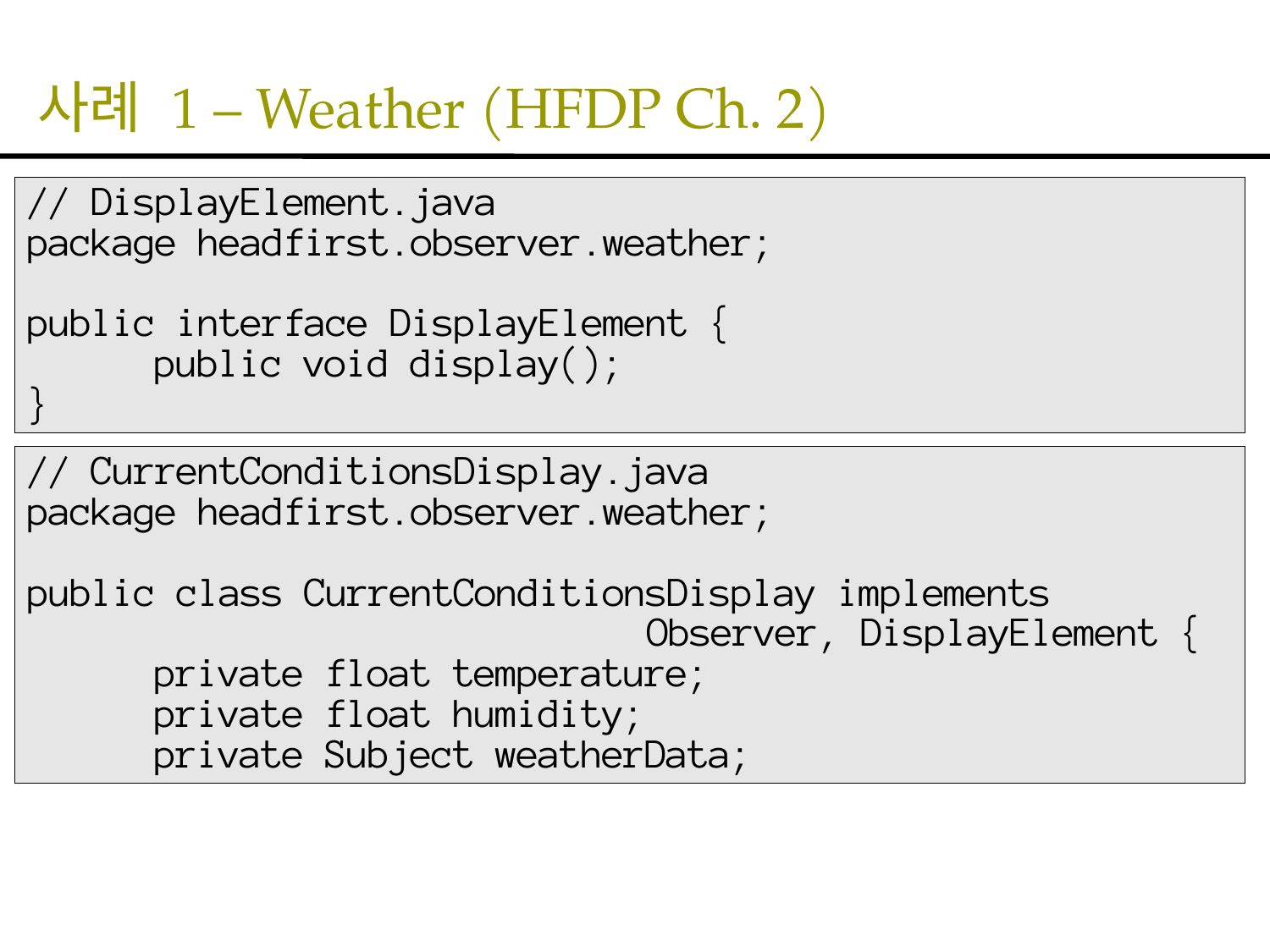

# 사례 1 – Weather (HFDP Ch. 2)
// DisplayElement.java
package headfirst.observer.weather;

public interface DisplayElement {
	public void display();
}
// CurrentConditionsDisplay.java
package headfirst.observer.weather;

public class CurrentConditionsDisplay implements
                             Observer, DisplayElement {
	private float temperature;
	private float humidity;
	private Subject weatherData;